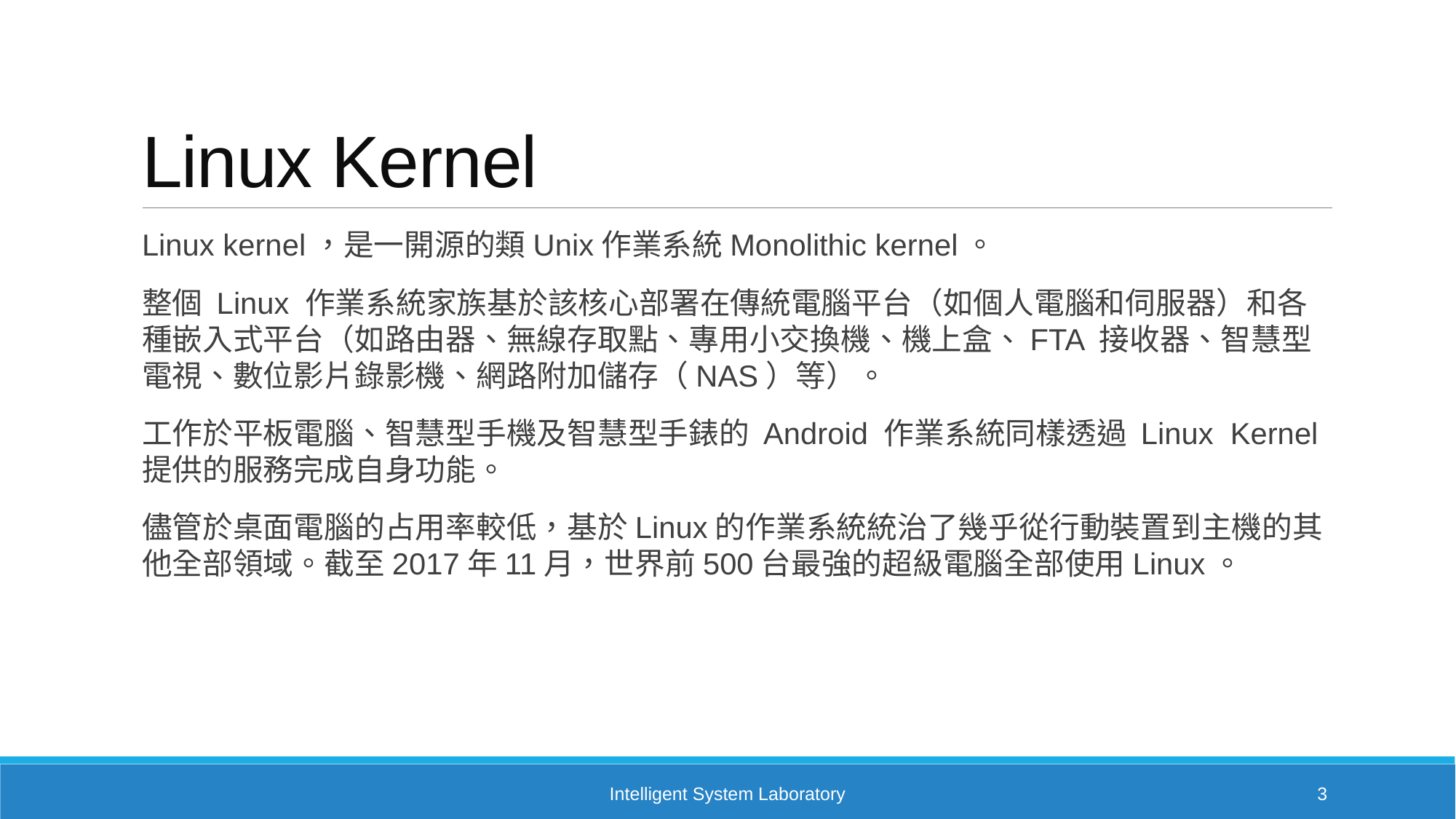

# Linux Kernel
Linux kernel，是一開源的類Unix作業系統Monolithic kernel。
整個 Linux 作業系統家族基於該核心部署在傳統電腦平台（如個人電腦和伺服器）和各種嵌入式平台（如路由器、無線存取點、專用小交換機、機上盒、FTA 接收器、智慧型電視、數位影片錄影機、網路附加儲存（NAS）等）。
工作於平板電腦、智慧型手機及智慧型手錶的 Android 作業系統同樣透過 Linux  Kernel提供的服務完成自身功能。
儘管於桌面電腦的占用率較低，基於Linux的作業系統統治了幾乎從行動裝置到主機的其他全部領域。截至2017年11月，世界前500台最強的超級電腦全部使用Linux。
Intelligent System Laboratory
3